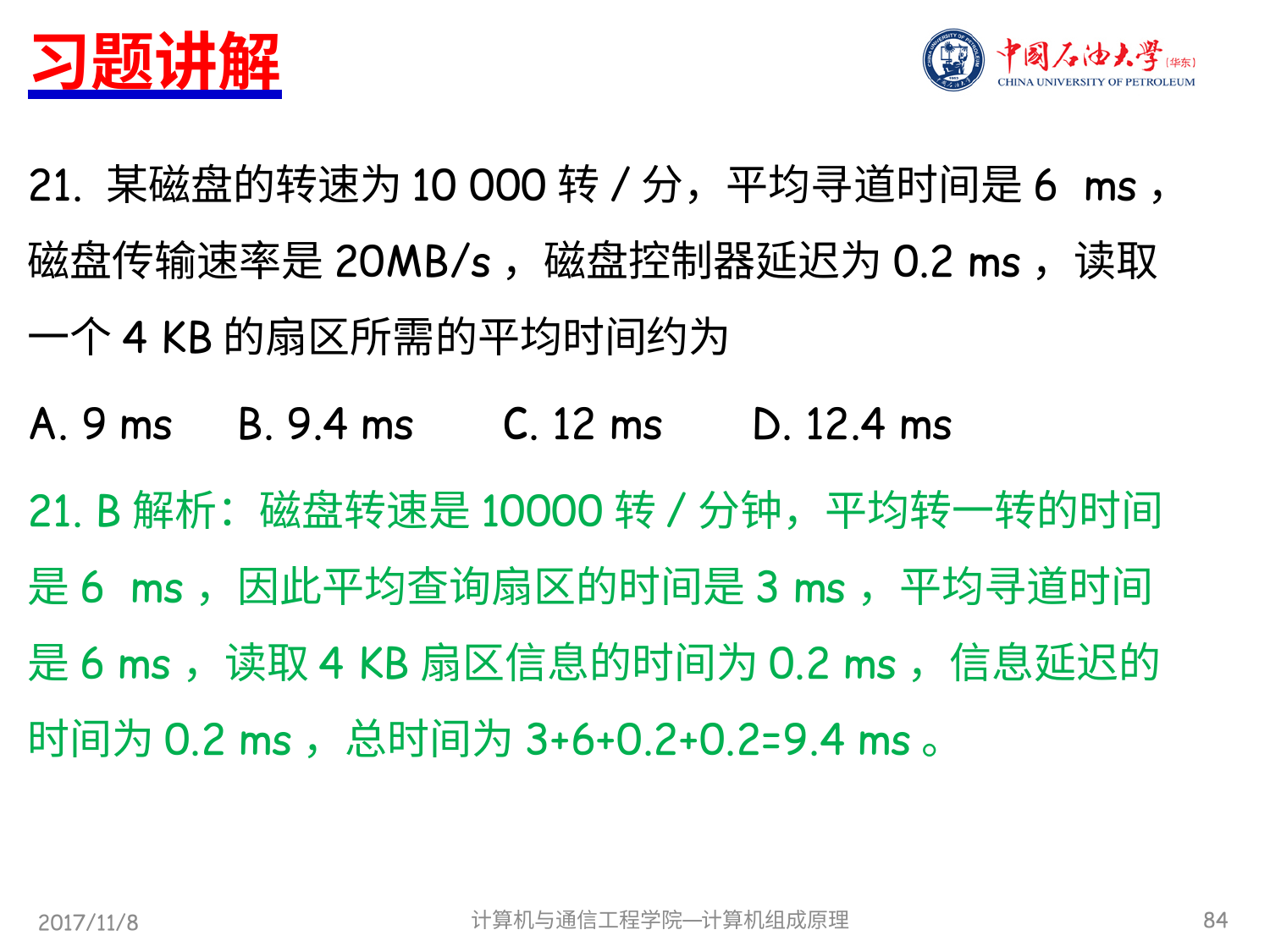

# 习题讲解
21. 某磁盘的转速为10 000转/分，平均寻道时间是6  ms，磁盘传输速率是20MB/s，磁盘控制器延迟为0.2 ms，读取一个4 KB的扇区所需的平均时间约为
A. 9 ms     B. 9.4 ms       C. 12 ms       D. 12.4 ms
21. B解析：磁盘转速是10000转/分钟，平均转一转的时间是6  ms，因此平均查询扇区的时间是3 ms，平均寻道时间是6 ms，读取4 KB扇区信息的时间为0.2 ms，信息延迟的时间为0.2 ms，总时间为3+6+0.2+0.2=9.4 ms。
计算机与通信工程学院—计算机组成原理
84
2017/11/8